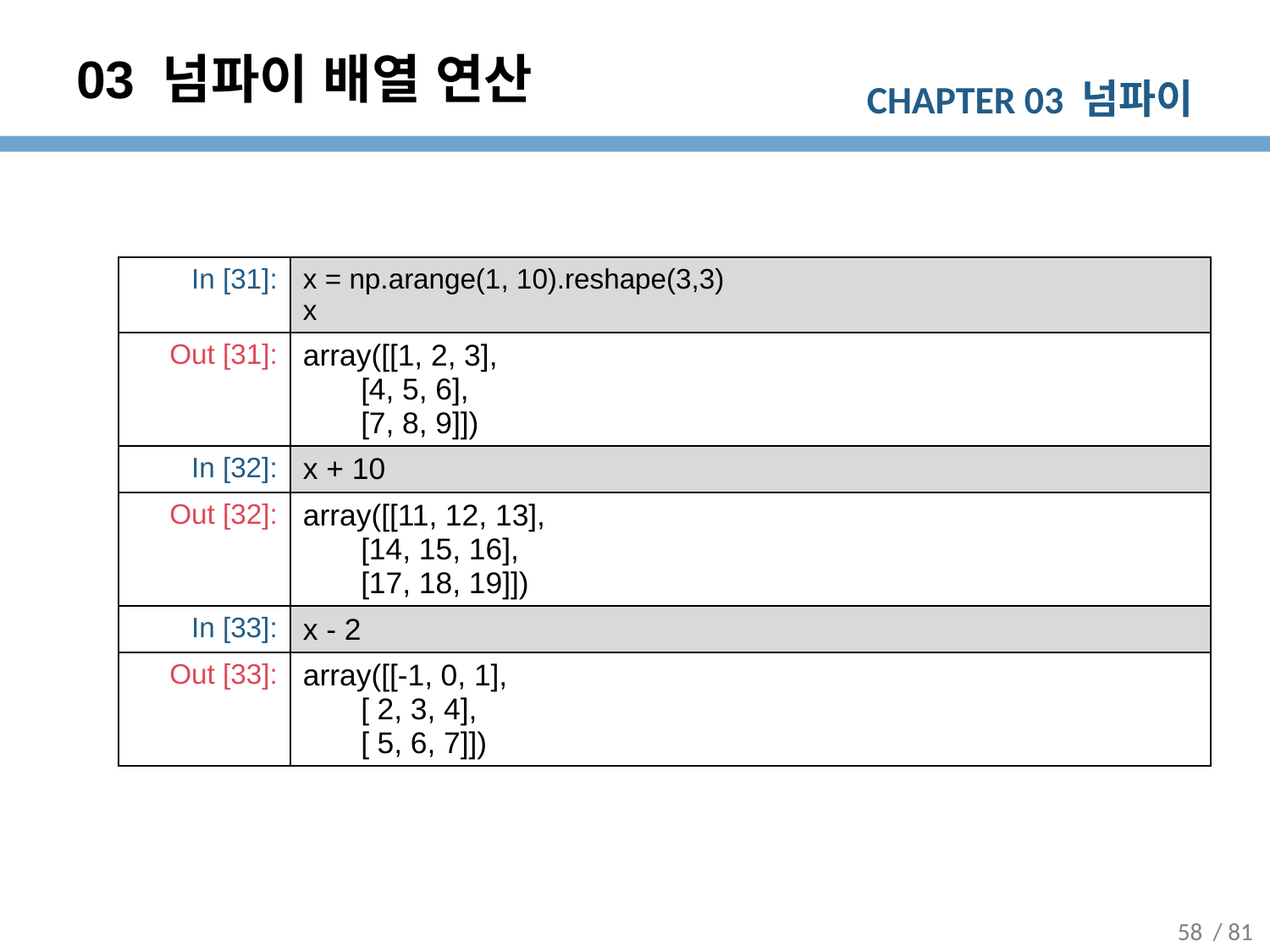

# 03 넘파이 배열 연산
| In [31]: | x = np.arange(1, 10).reshape(3,3) x |
| --- | --- |
| Out [31]: | array([[1, 2, 3], [4, 5, 6], [7, 8, 9]]) |
| In [32]: | x + 10 |
| Out [32]: | array([[11, 12, 13], [14, 15, 16], [17, 18, 19]]) |
| In [33]: | x - 2 |
| Out [33]: | array([[-1, 0, 1], [ 2, 3, 4], [ 5, 6, 7]]) |